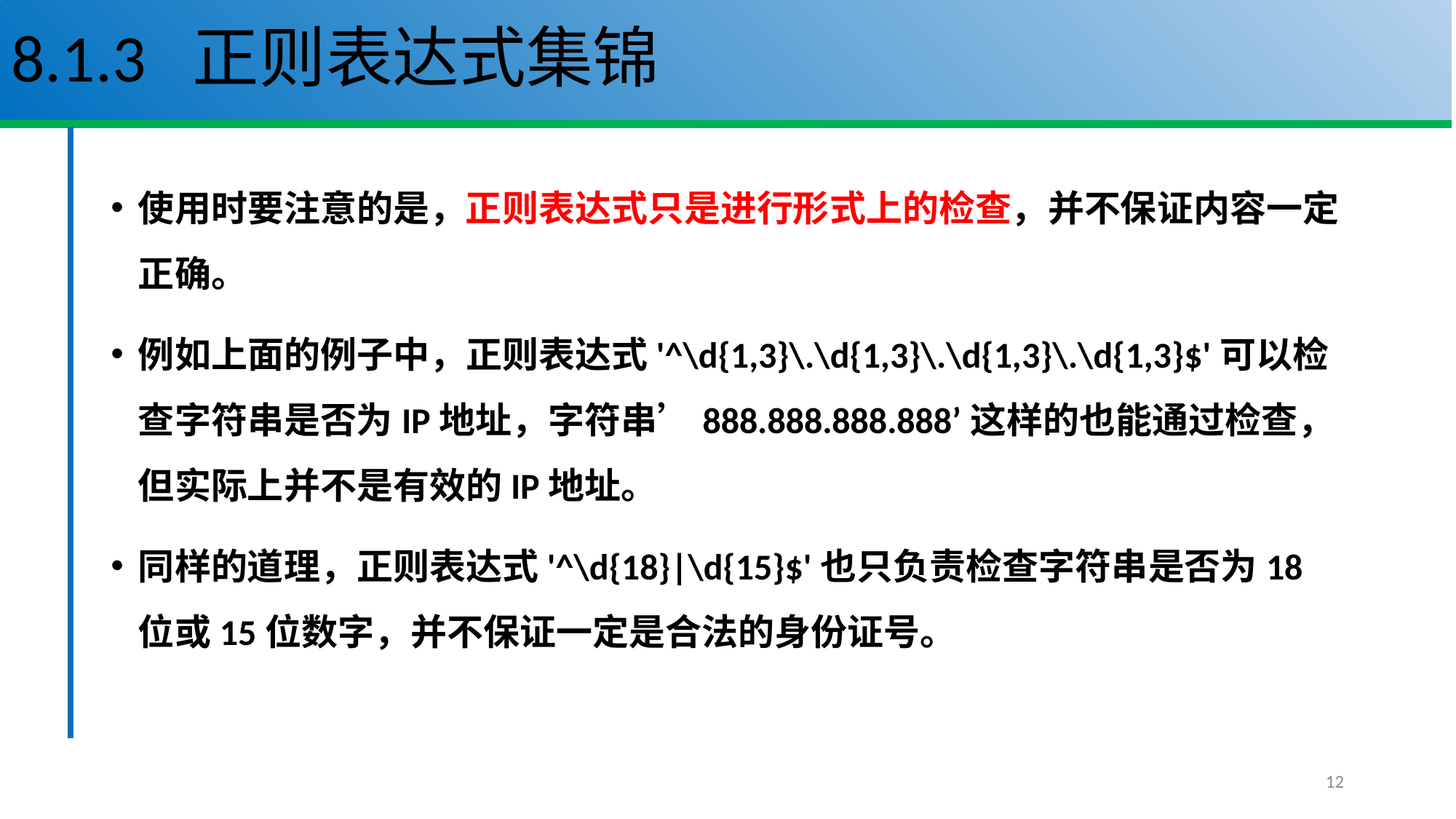

# 8.1.3  正则表达式集锦
使用时要注意的是，正则表达式只是进行形式上的检查，并不保证内容一定正确。
例如上面的例子中，正则表达式'^\d{1,3}\.\d{1,3}\.\d{1,3}\.\d{1,3}$'可以检查字符串是否为IP地址，字符串’888.888.888.888’这样的也能通过检查，但实际上并不是有效的IP地址。
同样的道理，正则表达式'^\d{18}|\d{15}$'也只负责检查字符串是否为18位或15位数字，并不保证一定是合法的身份证号。
12